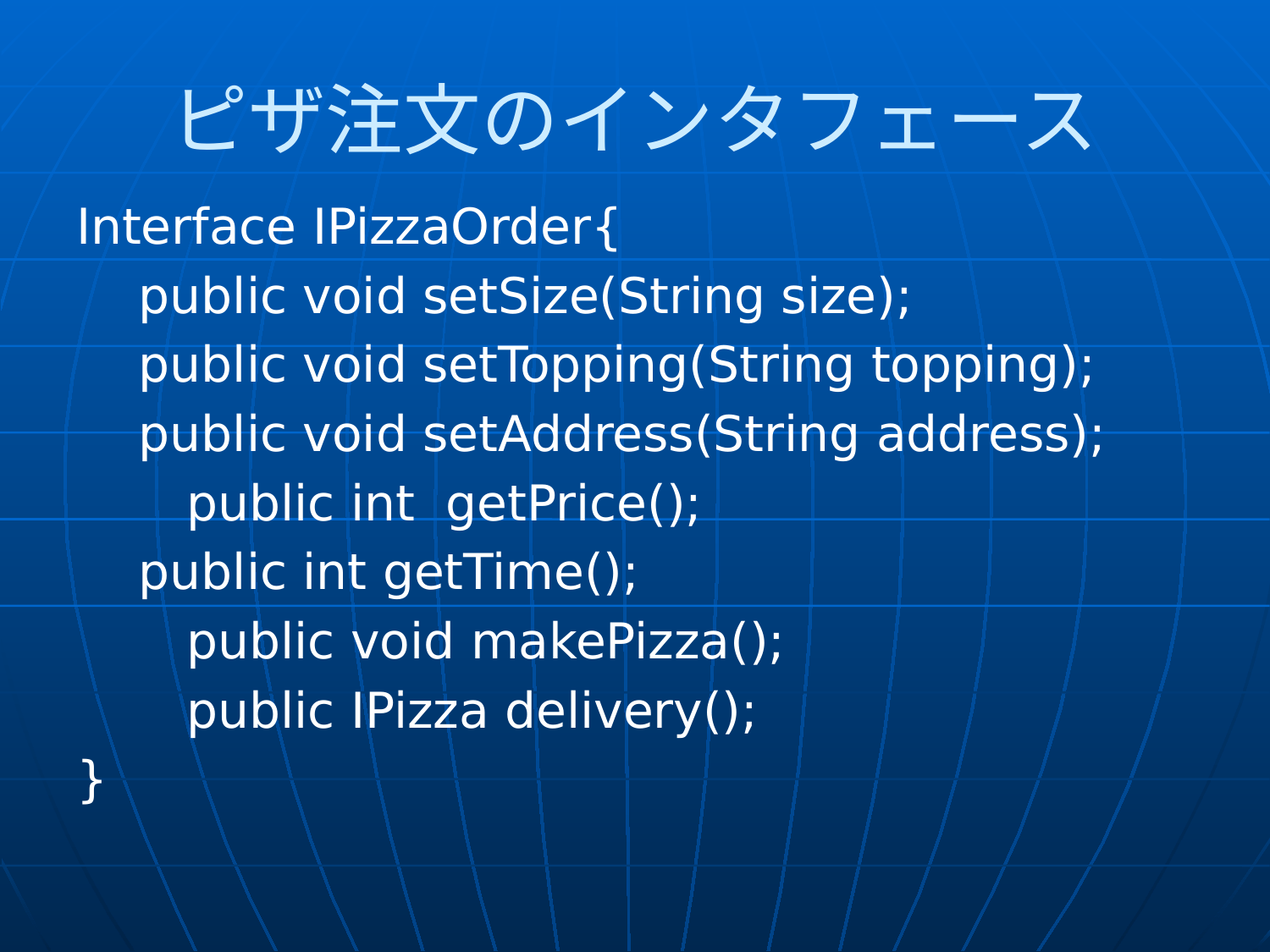

# ピザ注文のインタフェース
Interface IPizzaOrder{
    public void setSize(String size);
    public void setTopping(String topping);
    public void setAddress(String address);
　　public int  getPrice();
    public int getTime();
　　public void makePizza();
　　public IPizza delivery();
}